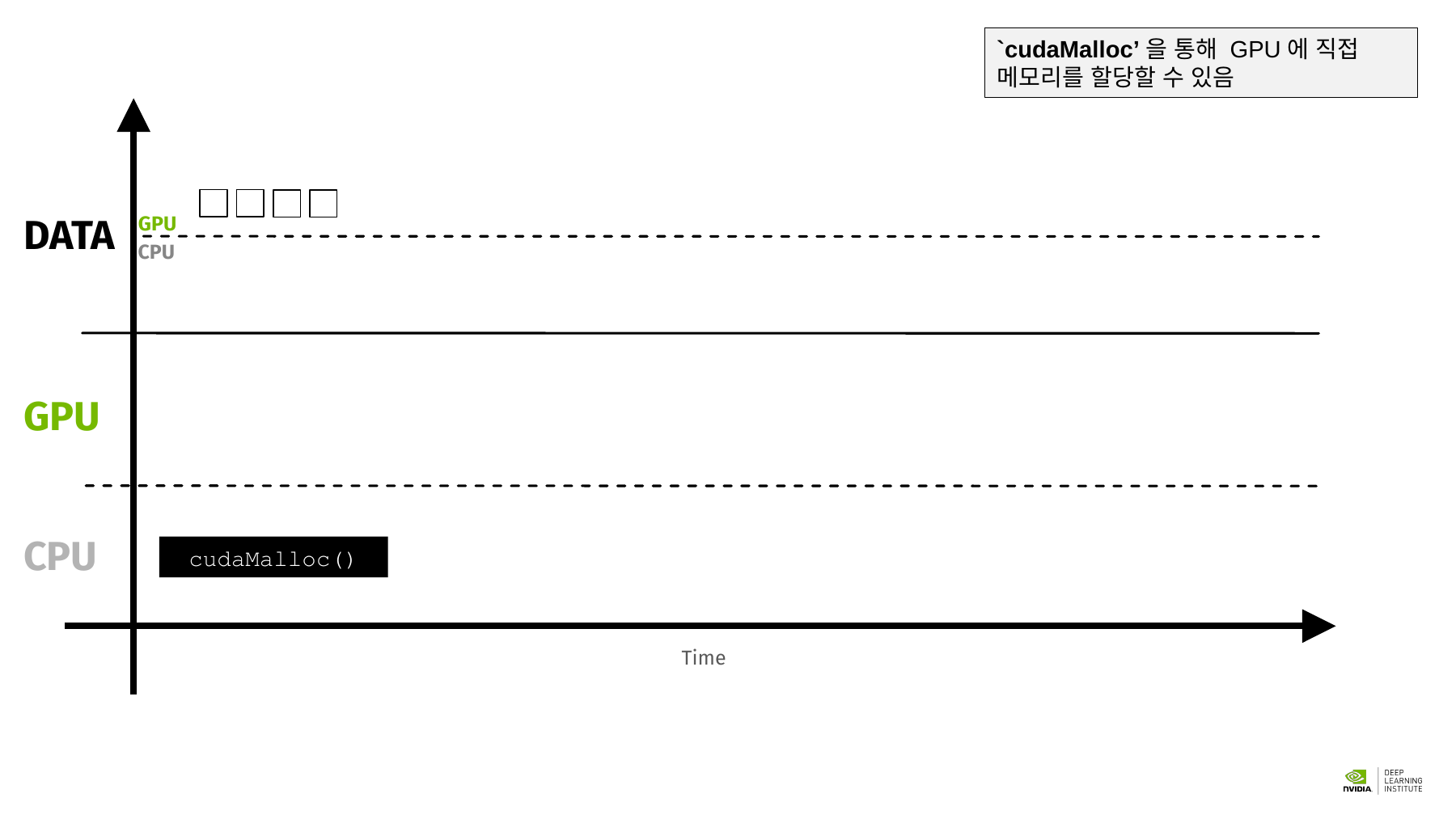

`cudaMalloc’을 통해 GPU에 직접 메모리를 할당할 수 있음

TIME
GPU
DATA
CPU
GPU
CPU
cudaMalloc()
Time